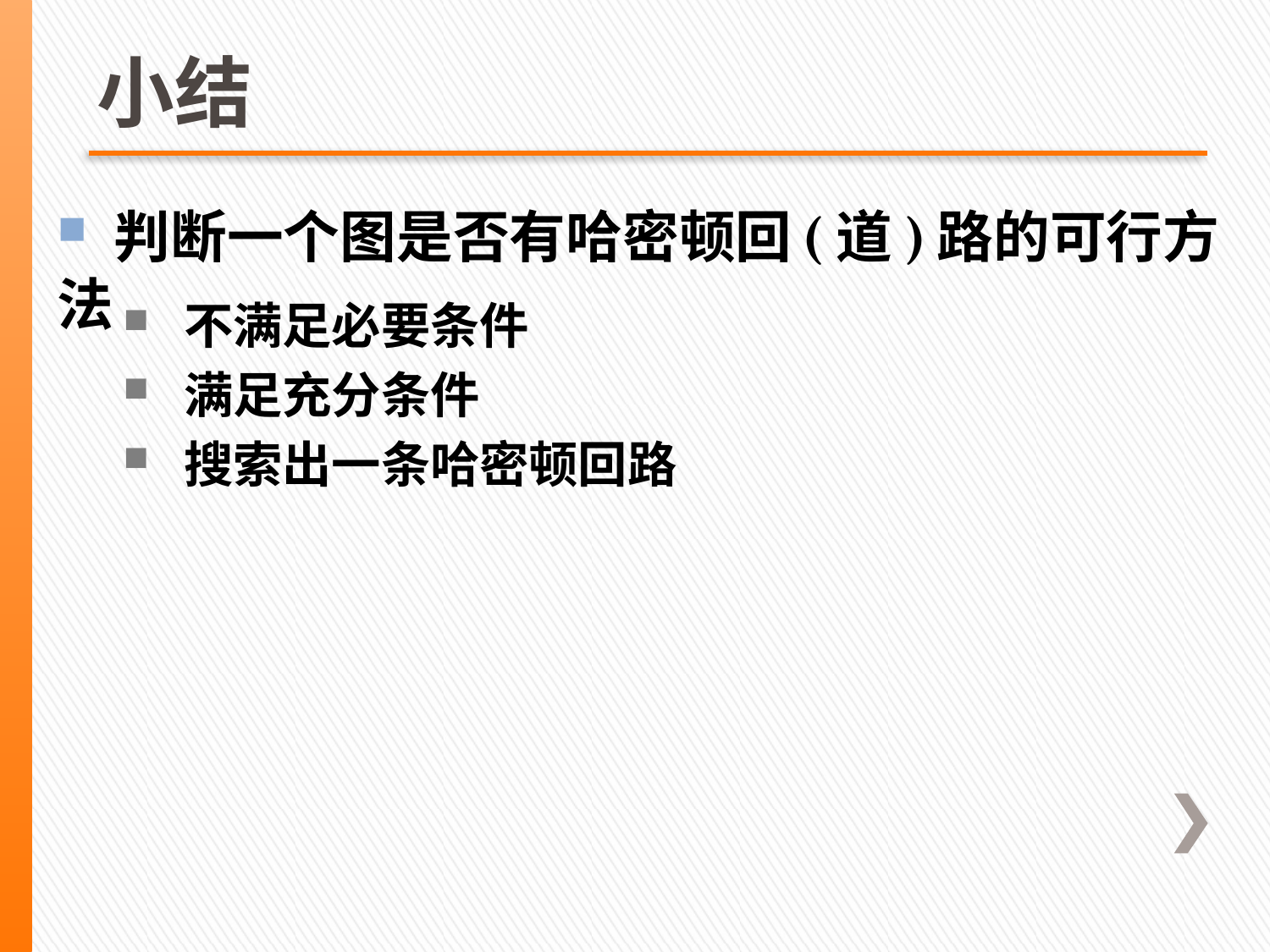

# 小结
 判断一个图是否有哈密顿回(道)路的可行方法
  不满足必要条件
  满足充分条件
  搜索出一条哈密顿回路